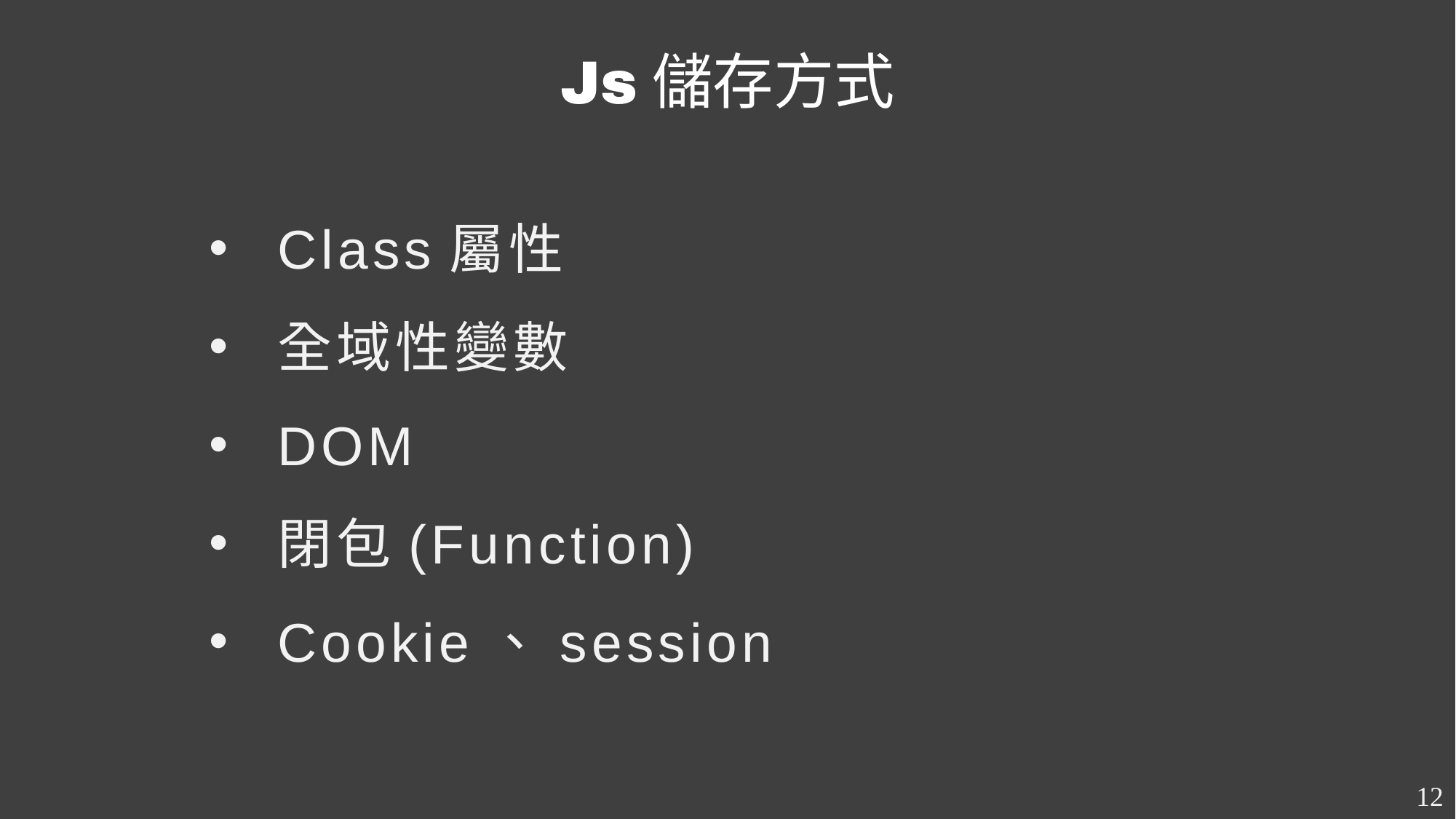

Js儲存方式
Class屬性
全域性變數
DOM
閉包(Function)
Cookie、session
12